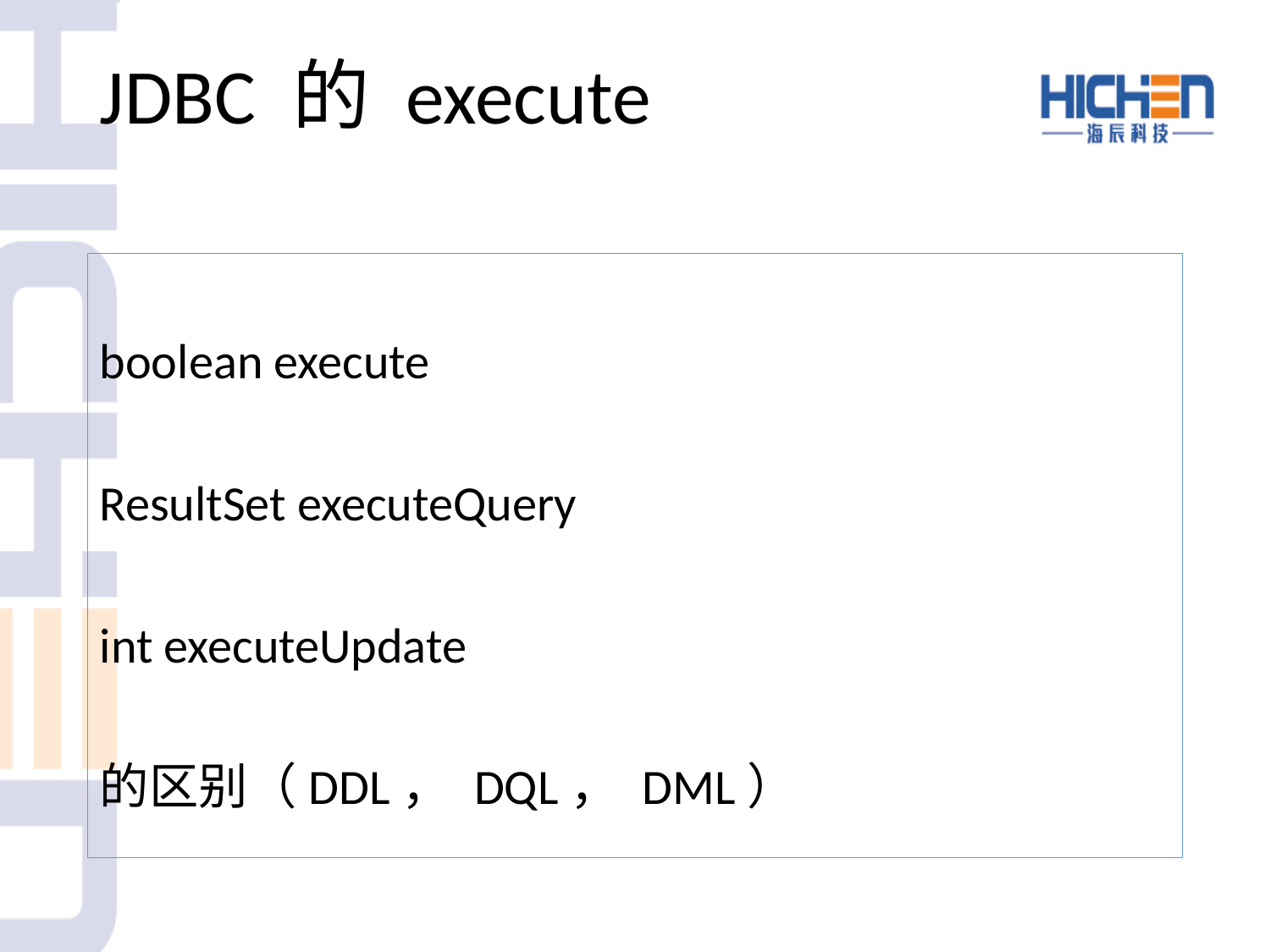

# JDBC 的 execute

boolean execute

ResultSet executeQuery

int executeUpdate

的区别（DDL， DQL， DML）